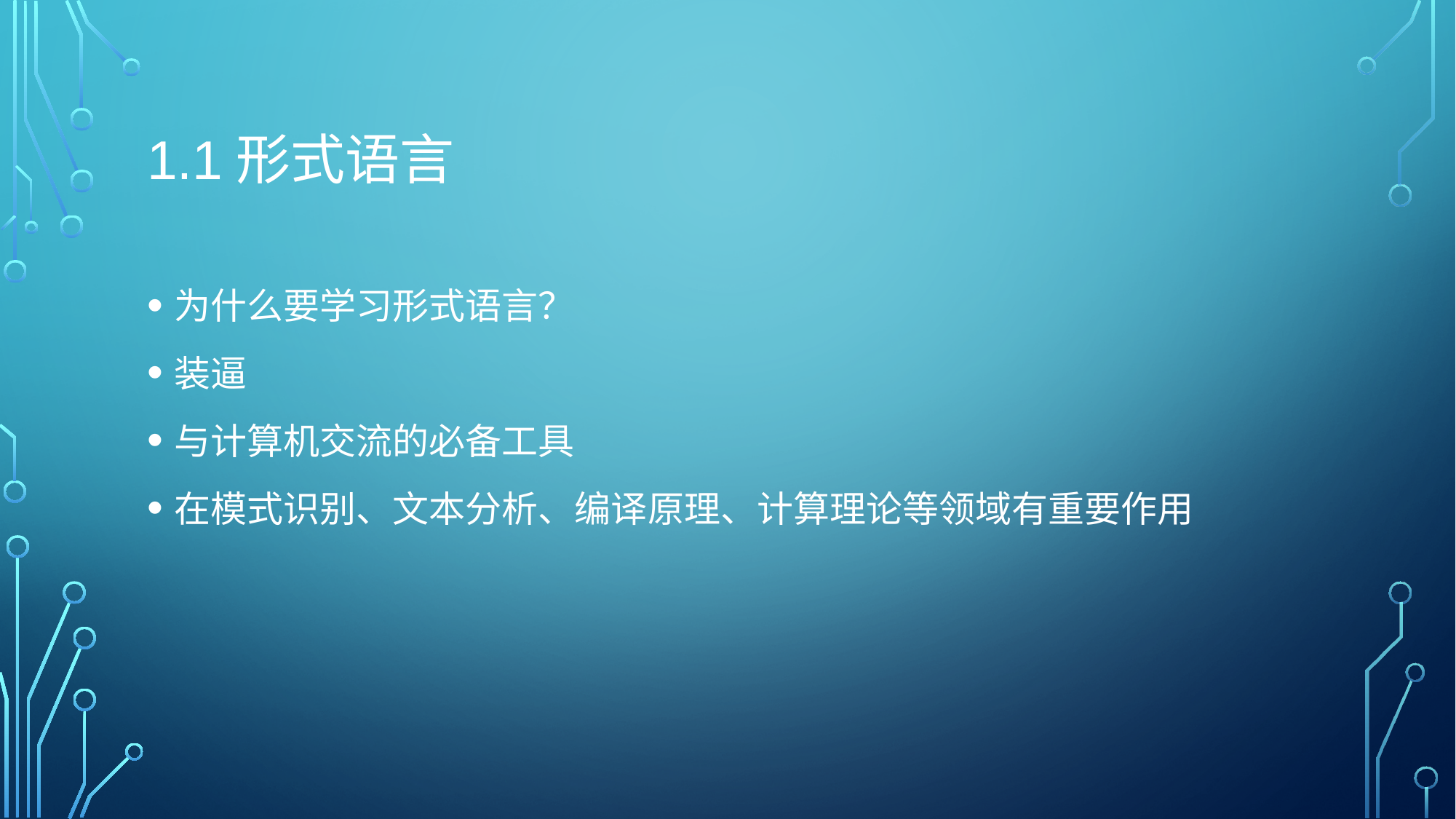

# 1.1形式语言
为什么要学习形式语言？
装逼
与计算机交流的必备工具
在模式识别、文本分析、编译原理、计算理论等领域有重要作用